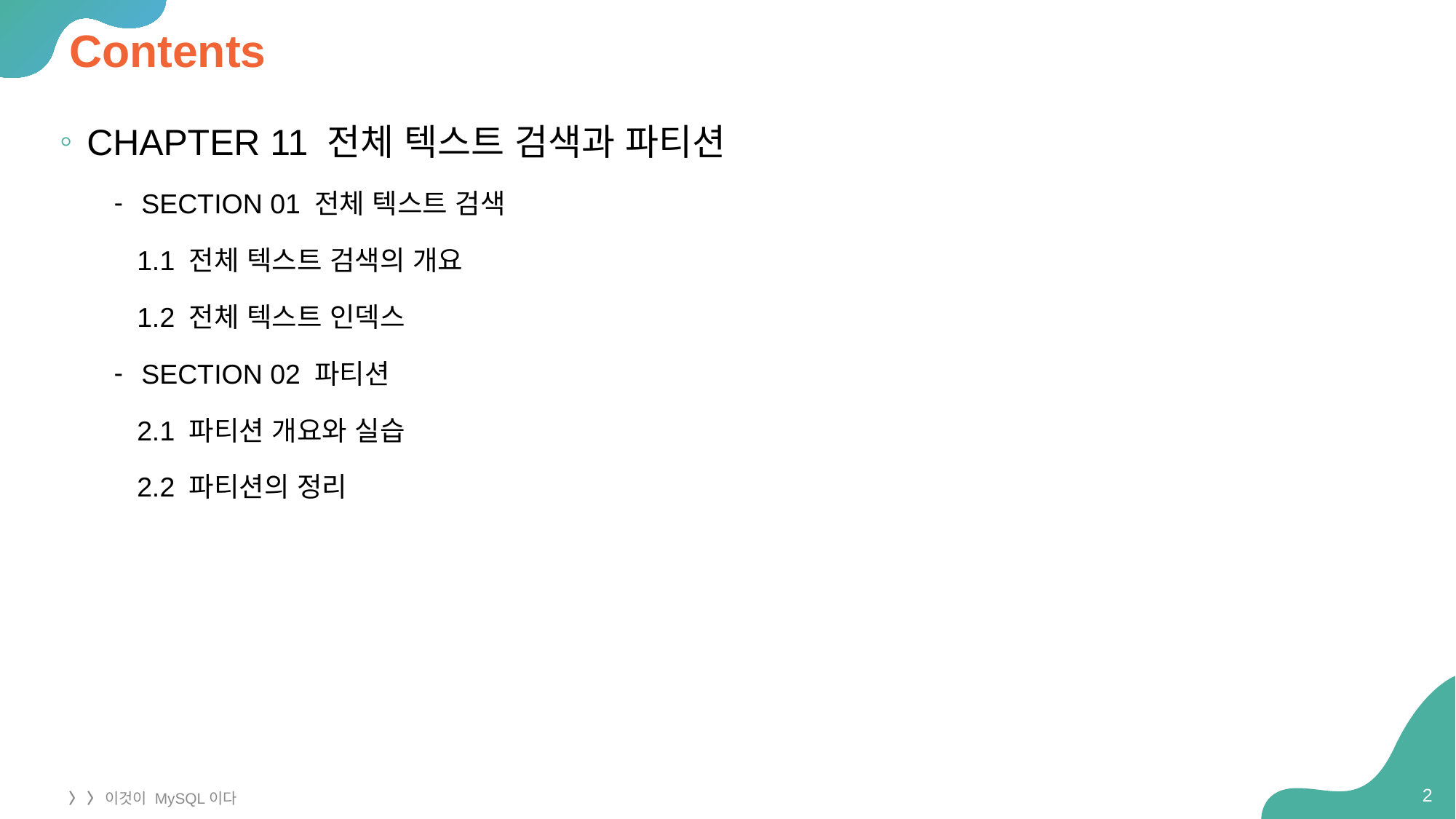

# Contents
CHAPTER 11 전체 텍스트 검색과 파티션
SECTION 01 전체 텍스트 검색
   1.1 전체 텍스트 검색의 개요
   1.2 전체 텍스트 인덱스
SECTION 02 파티션
   2.1 파티션 개요와 실습
   2.2 파티션의 정리

2
〉 〉 이것이 MySQL이다